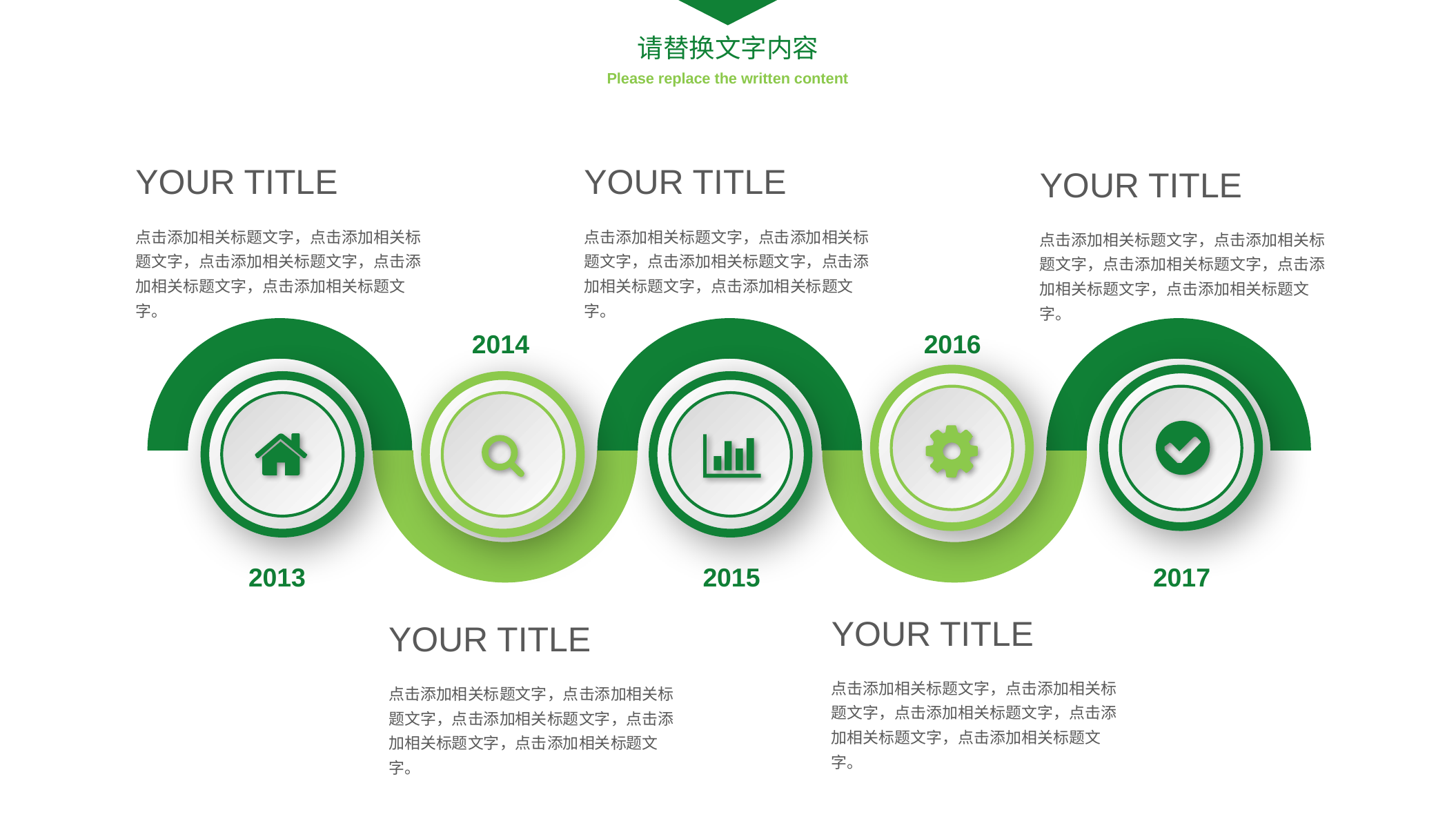

请替换文字内容
Please replace the written content
YOUR TITLE
YOUR TITLE
YOUR TITLE
点击添加相关标题文字，点击添加相关标题文字，点击添加相关标题文字，点击添加相关标题文字，点击添加相关标题文字。
点击添加相关标题文字，点击添加相关标题文字，点击添加相关标题文字，点击添加相关标题文字，点击添加相关标题文字。
点击添加相关标题文字，点击添加相关标题文字，点击添加相关标题文字，点击添加相关标题文字，点击添加相关标题文字。

2014
2016
2013
2015
2017

YOUR TITLE
YOUR TITLE
点击添加相关标题文字，点击添加相关标题文字，点击添加相关标题文字，点击添加相关标题文字，点击添加相关标题文字。
点击添加相关标题文字，点击添加相关标题文字，点击添加相关标题文字，点击添加相关标题文字，点击添加相关标题文字。